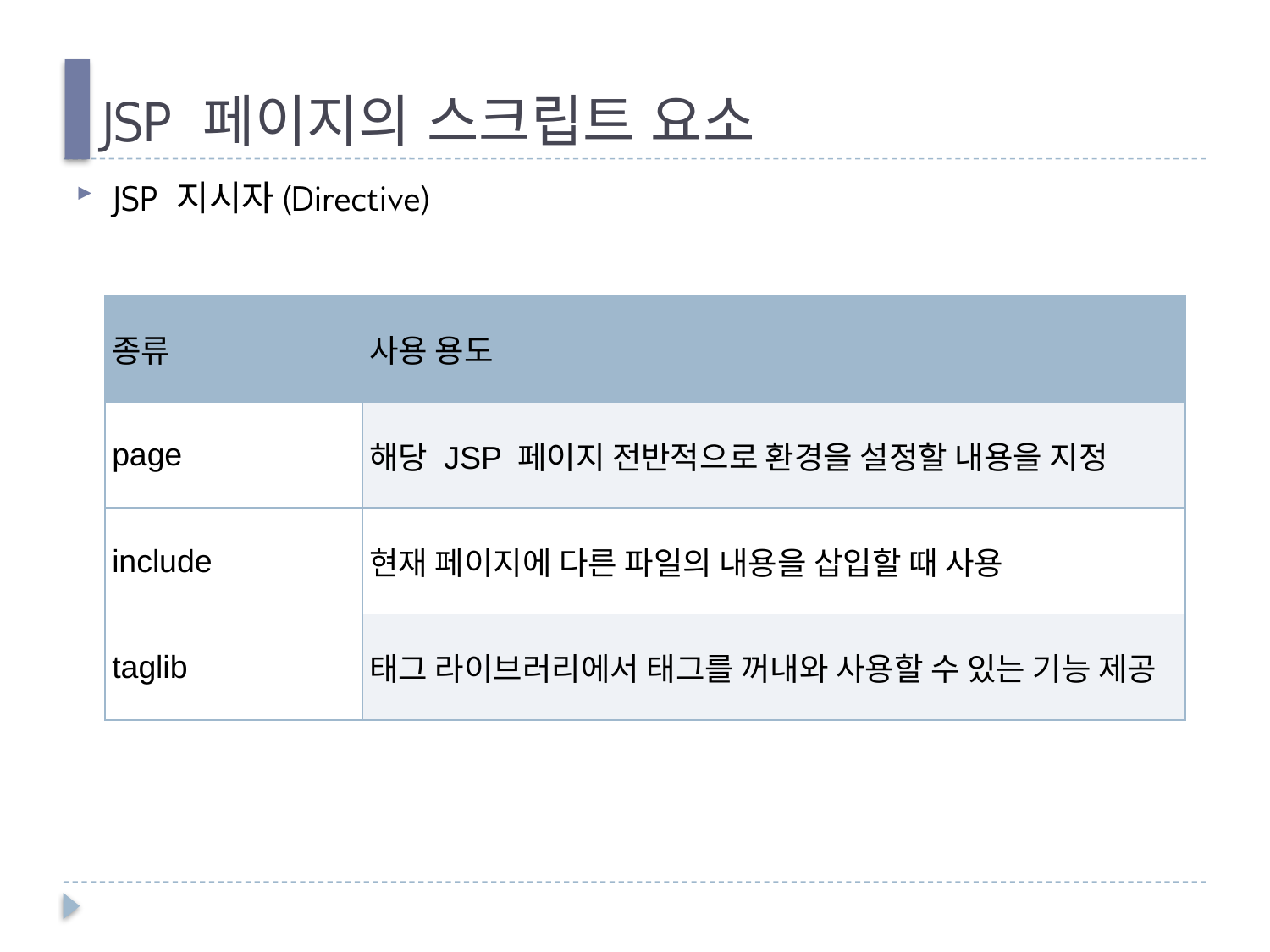

# JSP 페이지의 스크립트 요소
JSP 지시자(Directive)
| 종류 | 사용 용도 |
| --- | --- |
| page | 해당 JSP 페이지 전반적으로 환경을 설정할 내용을 지정 |
| include | 현재 페이지에 다른 파일의 내용을 삽입할 때 사용 |
| taglib | 태그 라이브러리에서 태그를 꺼내와 사용할 수 있는 기능 제공 |